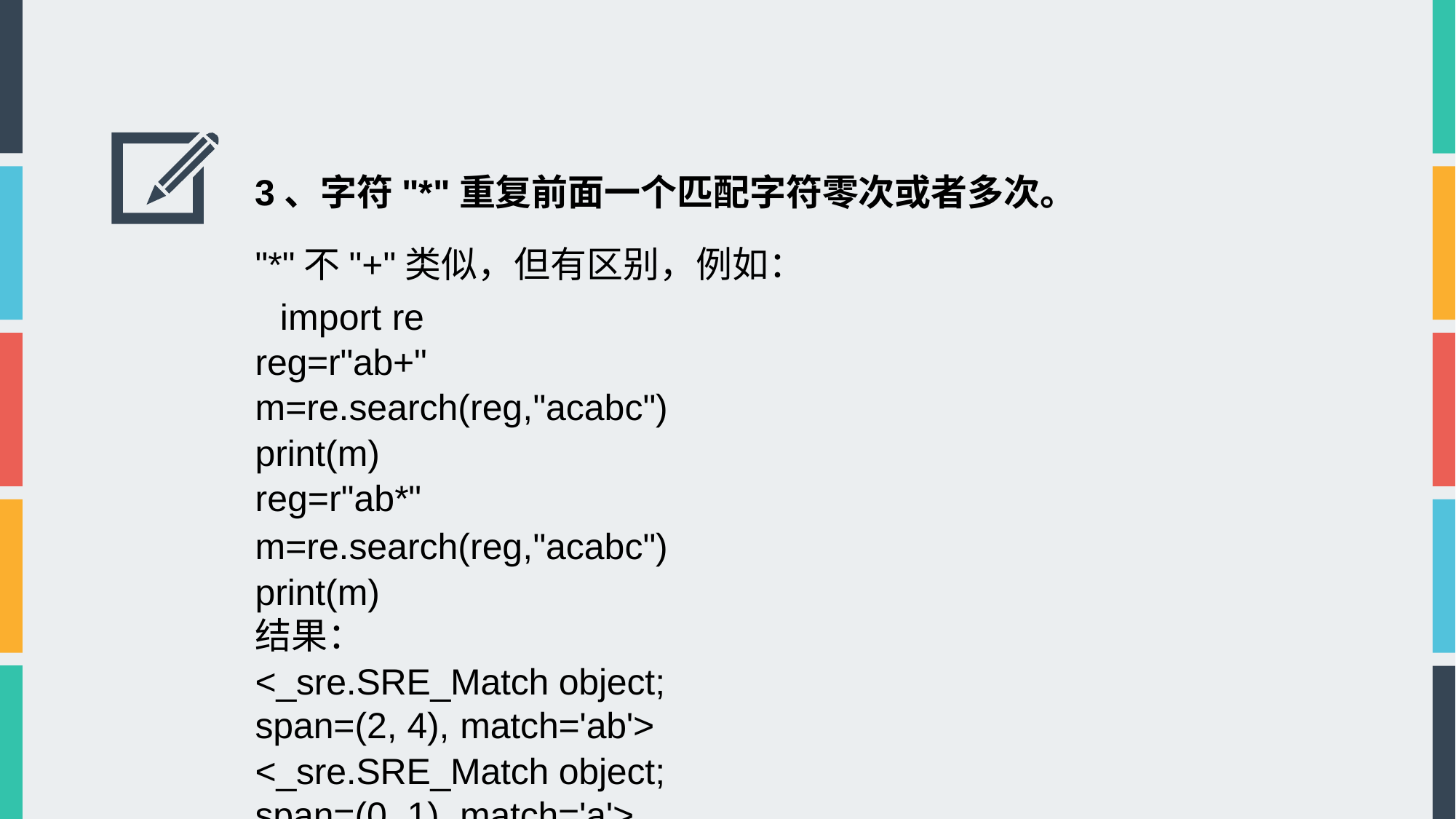

3、字符"*"重复前面一个匹配字符零次或者多次。
"*"不"+"类似，但有区别，例如：  import re
reg=r"ab+"  m=re.search(reg,"acabc")
print(m)  reg=r"ab*"
m=re.search(reg,"acabc")  print(m)
结果：
<_sre.SRE_Match object; span=(2, 4), match='ab'>
<_sre.SRE_Match object; span=(0, 1), match='a'>